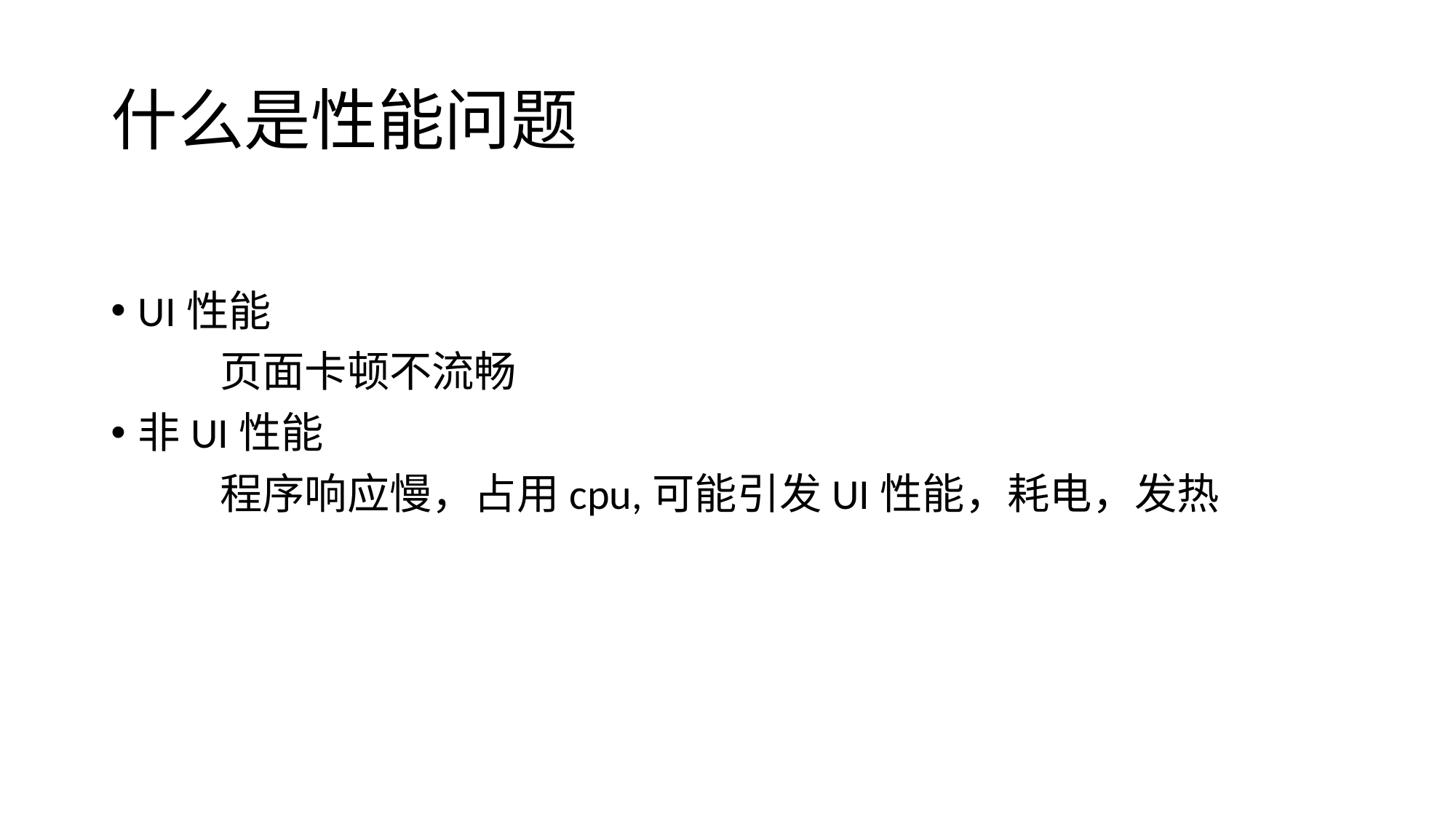

# 什么是性能问题

UI性能
	页面卡顿不流畅
非UI性能
	程序响应慢，占用cpu,可能引发UI性能，耗电，发热